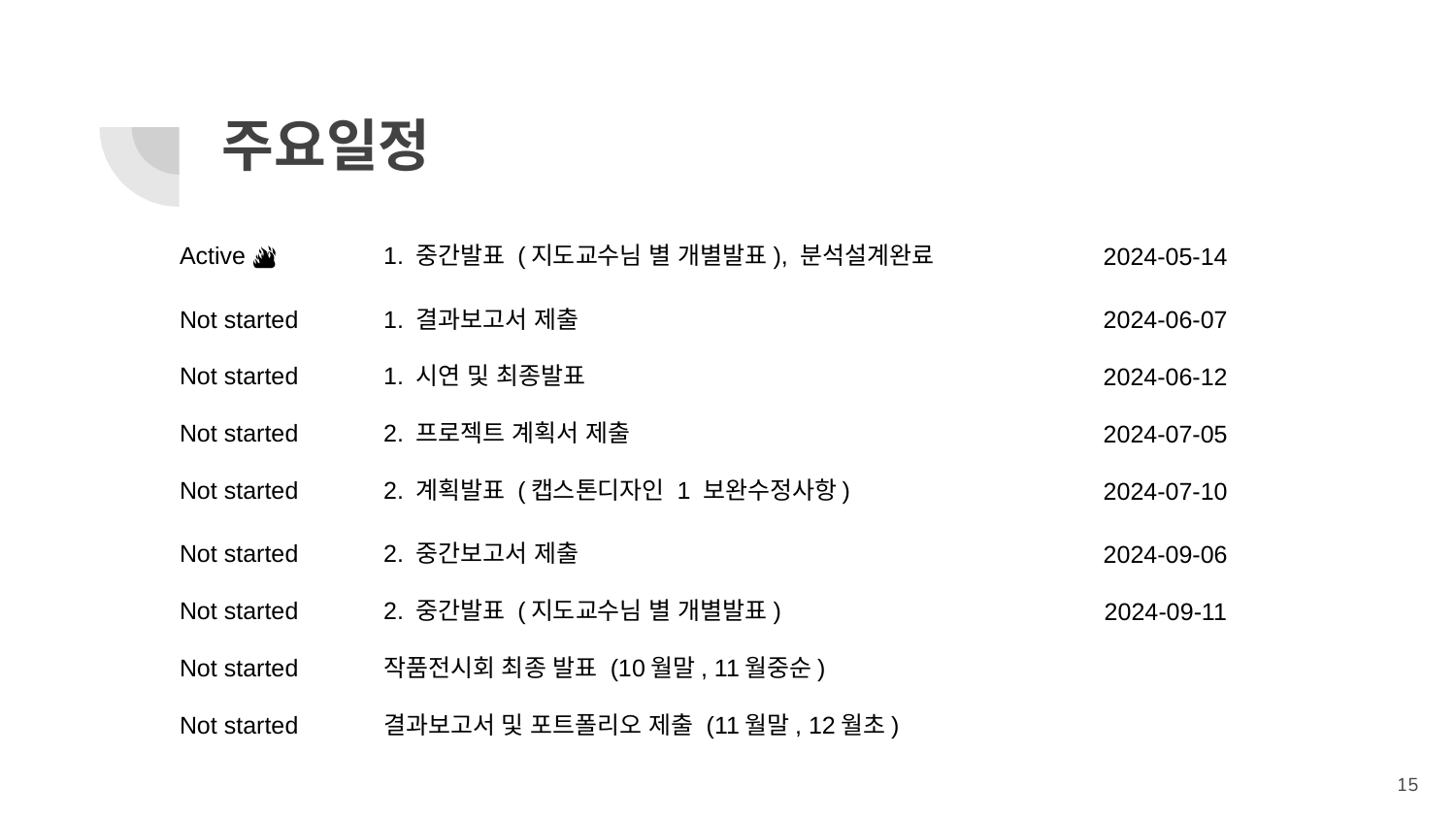

# 주요일정
| Active 🔥 | 1. 중간발표 (지도교수님 별 개별발표), 분석설계완료 | 2024-05-14 |
| --- | --- | --- |
| Not started | 1. 결과보고서 제출 | 2024-06-07 |
| Not started | 1. 시연 및 최종발표 | 2024-06-12 |
| Not started | 2. 프로젝트 계획서 제출 | 2024-07-05 |
| Not started | 2. 계획발표 (캡스톤디자인 1 보완수정사항) | 2024-07-10 |
| Not started | 2. 중간보고서 제출 | 2024-09-06 |
| Not started | 2. 중간발표 (지도교수님 별 개별발표) | 2024-09-11 |
| Not started | 작품전시회 최종 발표 (10월말, 11월중순) |  |
| Not started | 결과보고서 및 포트폴리오 제출 (11월말, 12월초) |  |
15